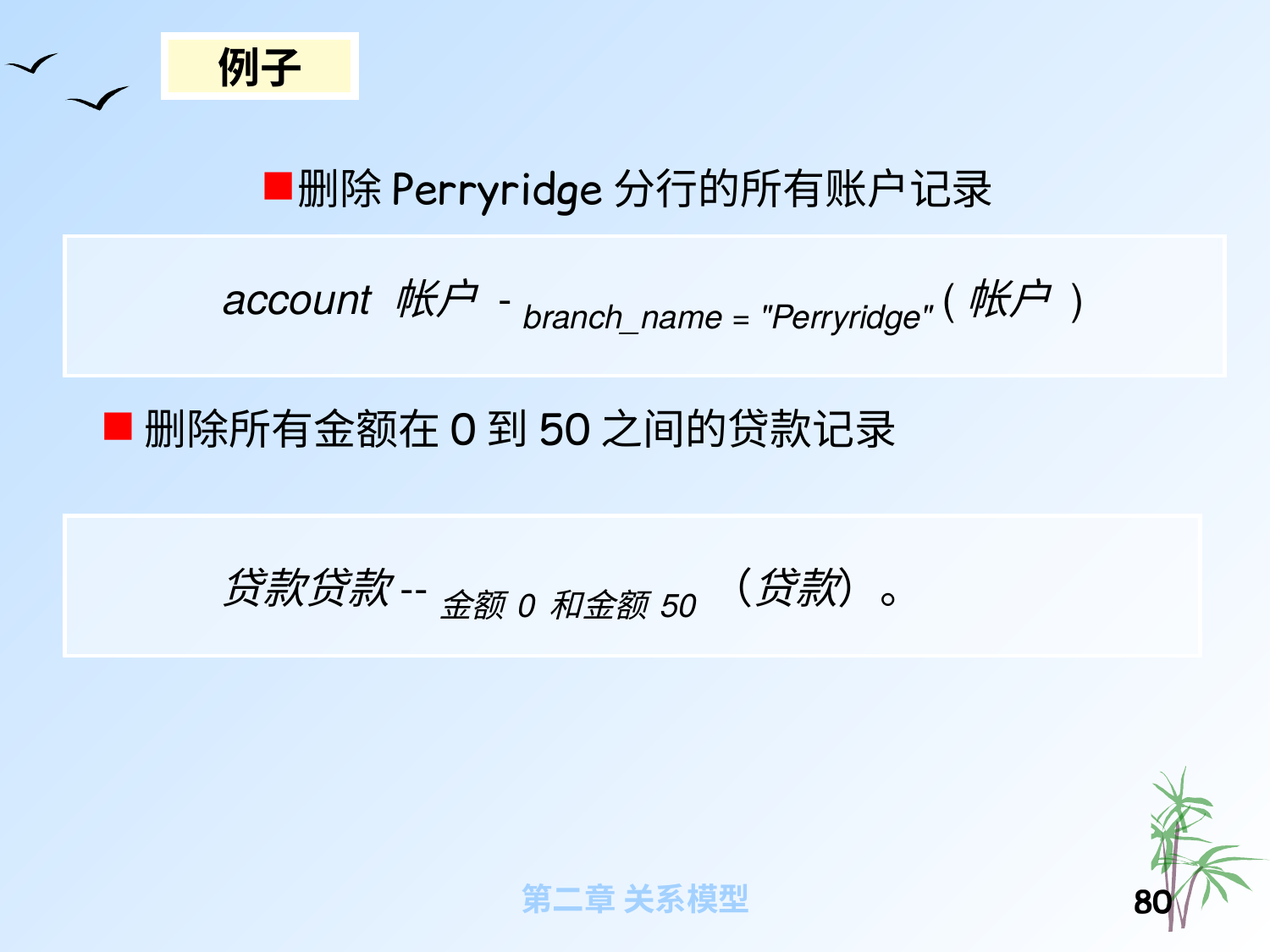

例子
删除Perryridge分行的所有账户记录

account 帐户 - branch_name = "Perryridge" (帐户 )

删除所有金额在0到50之间的贷款记录

贷款贷款--金额0和金额50（贷款）。
第二章 关系模型
80